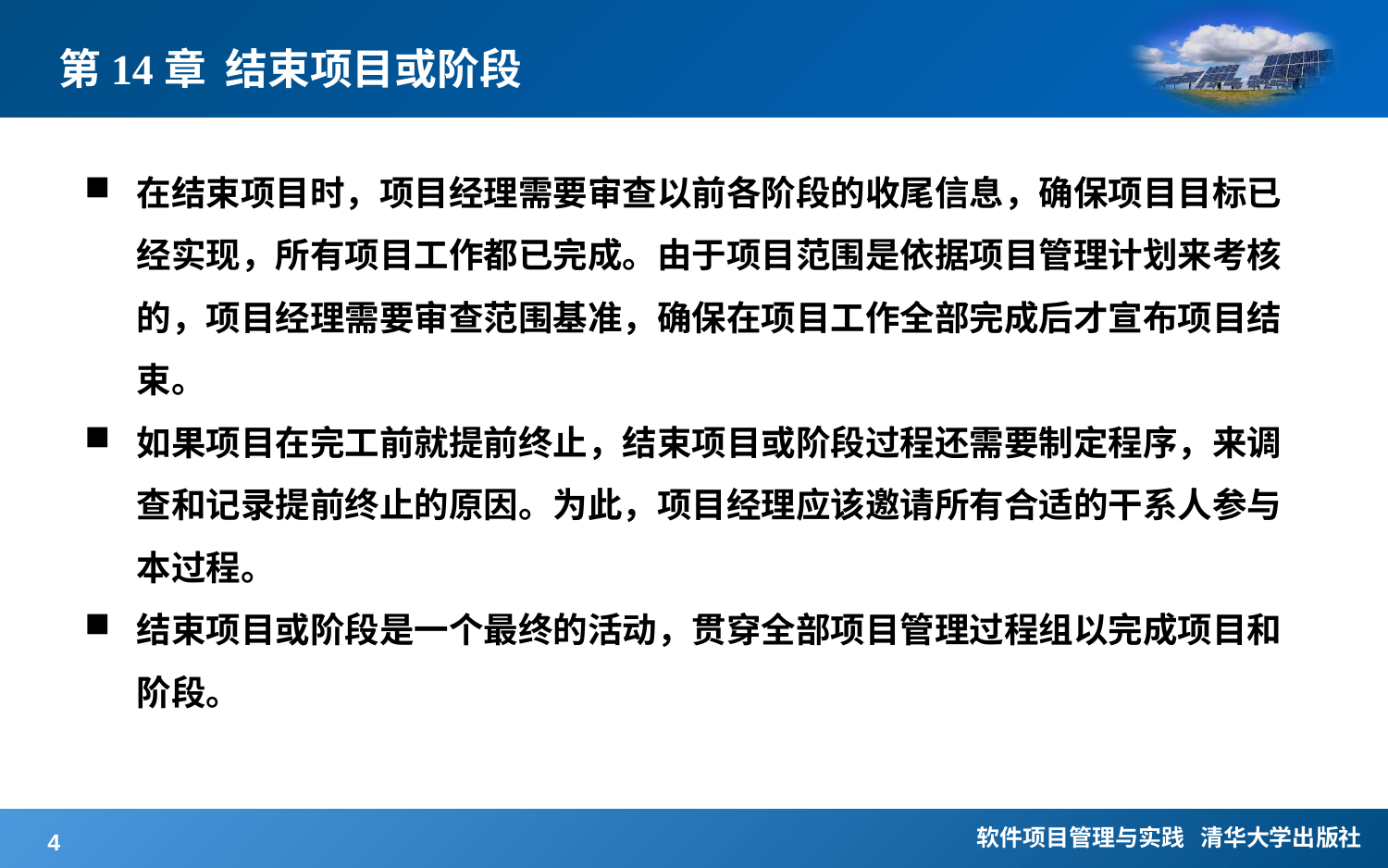

# 第14章  结束项目或阶段
在结束项目时，项目经理需要审查以前各阶段的收尾信息，确保项目目标已经实现，所有项目工作都已完成。由于项目范围是依据项目管理计划来考核的，项目经理需要审查范围基准，确保在项目工作全部完成后才宣布项目结束。
如果项目在完工前就提前终止，结束项目或阶段过程还需要制定程序，来调查和记录提前终止的原因。为此，项目经理应该邀请所有合适的干系人参与本过程。
结束项目或阶段是一个最终的活动，贯穿全部项目管理过程组以完成项目和阶段。